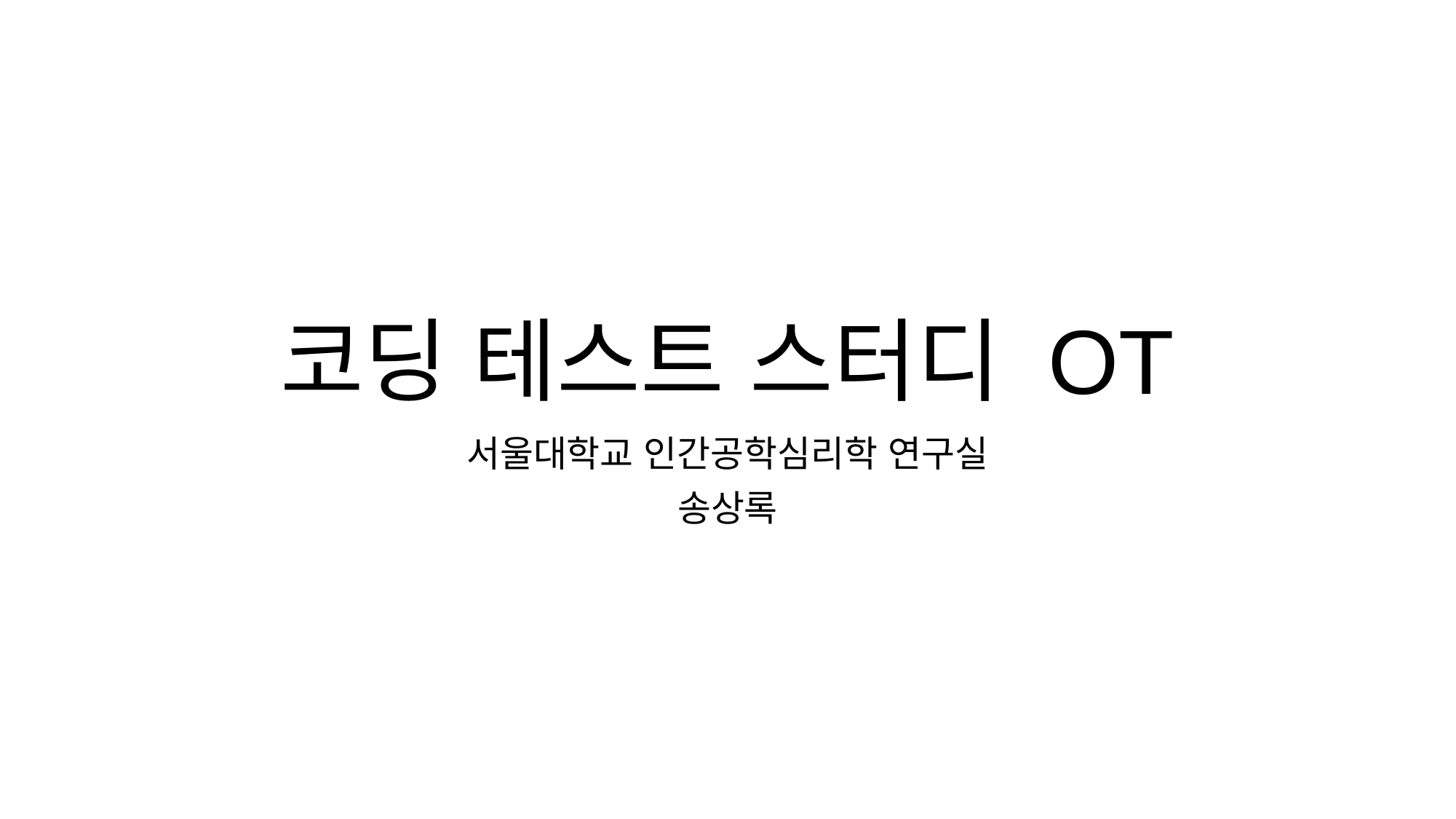

# 코딩 테스트 스터디 OT
서울대학교 인간공학심리학 연구실
송상록